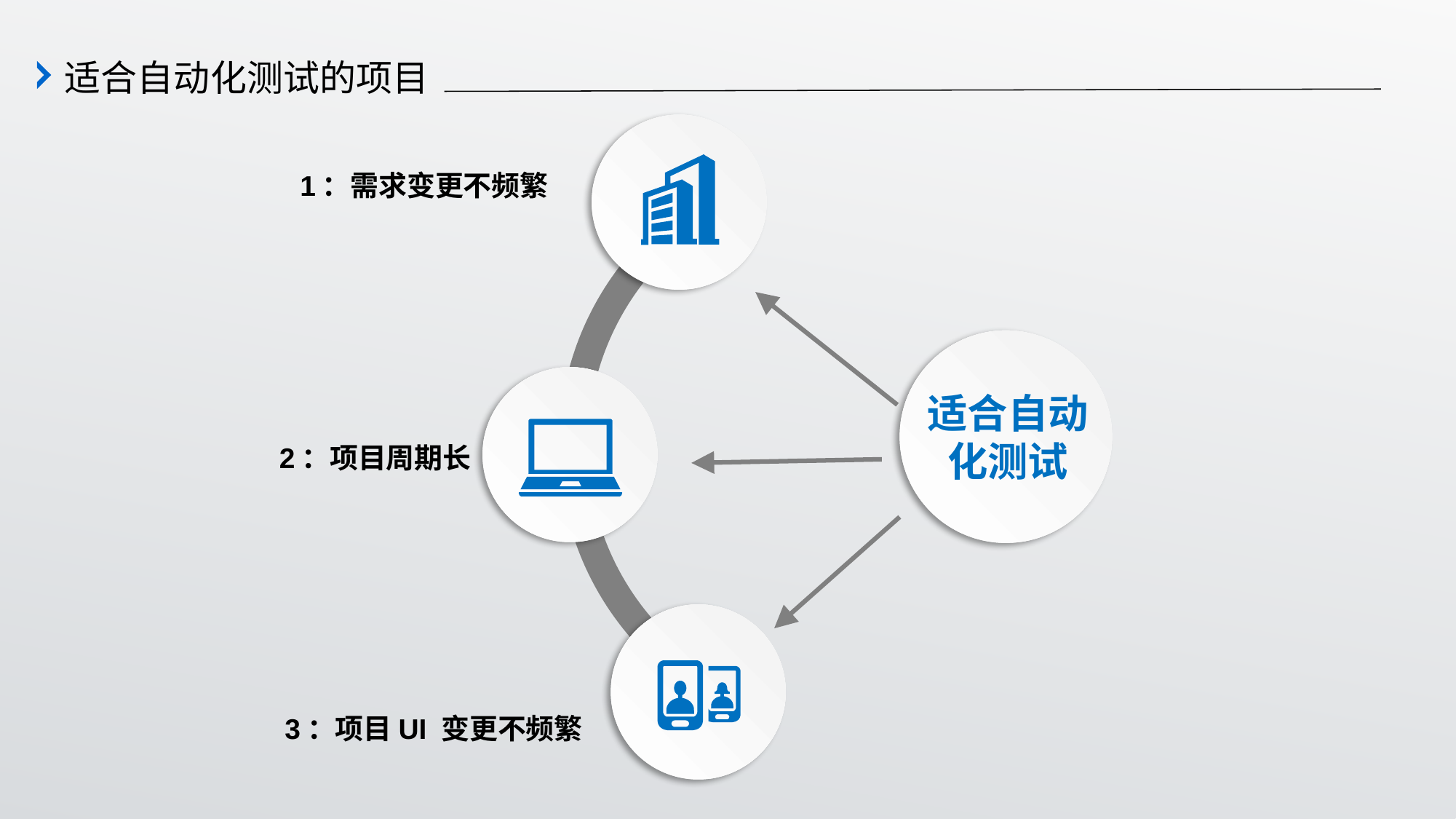

适合自动化测试的项目

1：需求变更不频繁

适合自动化测试
2：项目周期长

3：项目UI 变更不频繁